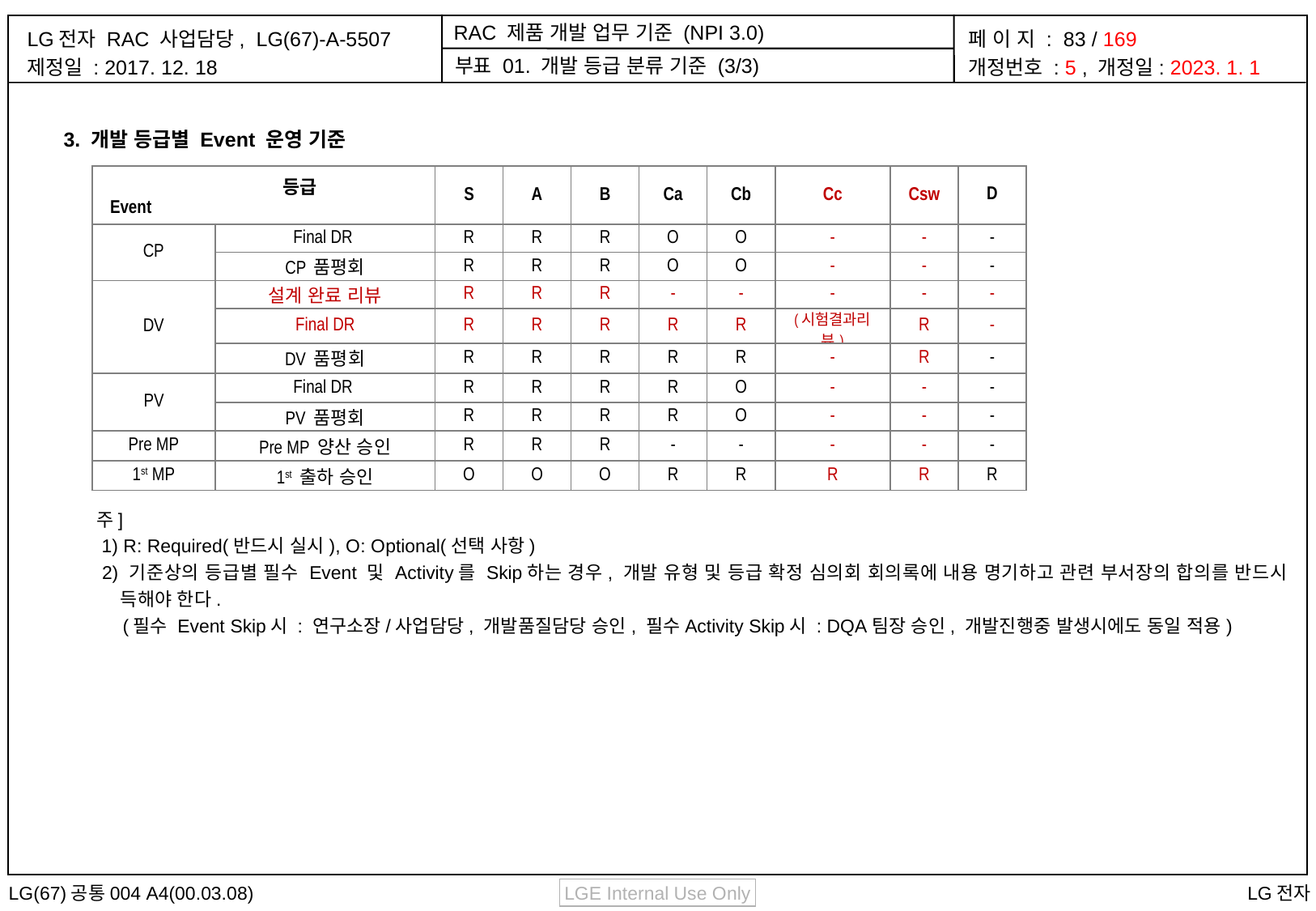

부표 01. 개발 등급 분류 기준 (3/3)
3. 개발 등급별 Event 운영 기준
| 등급 Event |  | S | A | B | Ca | Cb | Cc | Csw | D |
| --- | --- | --- | --- | --- | --- | --- | --- | --- | --- |
| CP | Final DR | R | R | R | O | O | - | - | - |
|  | CP 품평회 | R | R | R | O | O | - | - | - |
| DV | 설계 완료 리뷰 | R | R | R | - | - | - | - | - |
|  | Final DR | R | R | R | R | R | (시험결과리뷰) | R | - |
|  | DV 품평회 | R | R | R | R | R | - | R | - |
| PV | Final DR | R | R | R | R | O | - | - | - |
|  | PV 품평회 | R | R | R | R | O | - | - | - |
| Pre MP | Pre MP 양산 승인 | R | R | R | - | - | - | - | - |
| 1st MP | 1st 출하 승인 | O | O | O | R | R | R | R | R |
주]
 1) R: Required(반드시 실시), O: Optional(선택 사항)
 2) 기준상의 등급별 필수 Event 및 Activity를 Skip하는 경우, 개발 유형 및 등급 확정 심의회 회의록에 내용 명기하고 관련 부서장의 합의를 반드시 득해야 한다.
     (필수 Event Skip시 : 연구소장/사업담당, 개발품질담당 승인, 필수Activity Skip시 : DQA팀장 승인, 개발진행중 발생시에도 동일 적용)